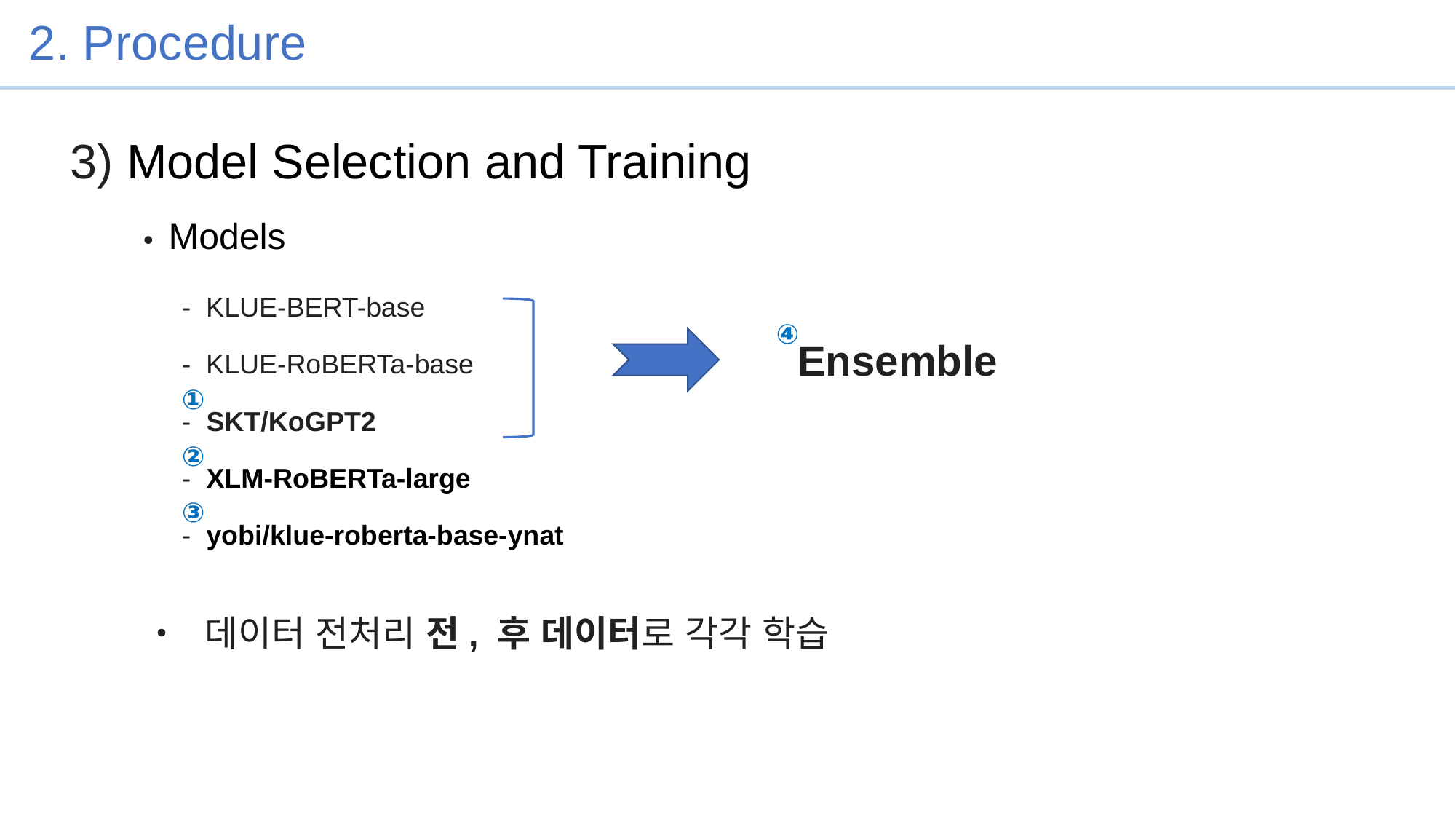

2. Procedure
3) Model Selection and Training
•  Models
-  KLUE-BERT-base

④

Ensemble
-  KLUE-RoBERTa-base
①
-  SKT/KoGPT2
②
-  XLM-RoBERTa-large
③
-  yobi/klue-roberta-base-ynat
•  데이터 전처리 전, 후 데이터로 각각 학습